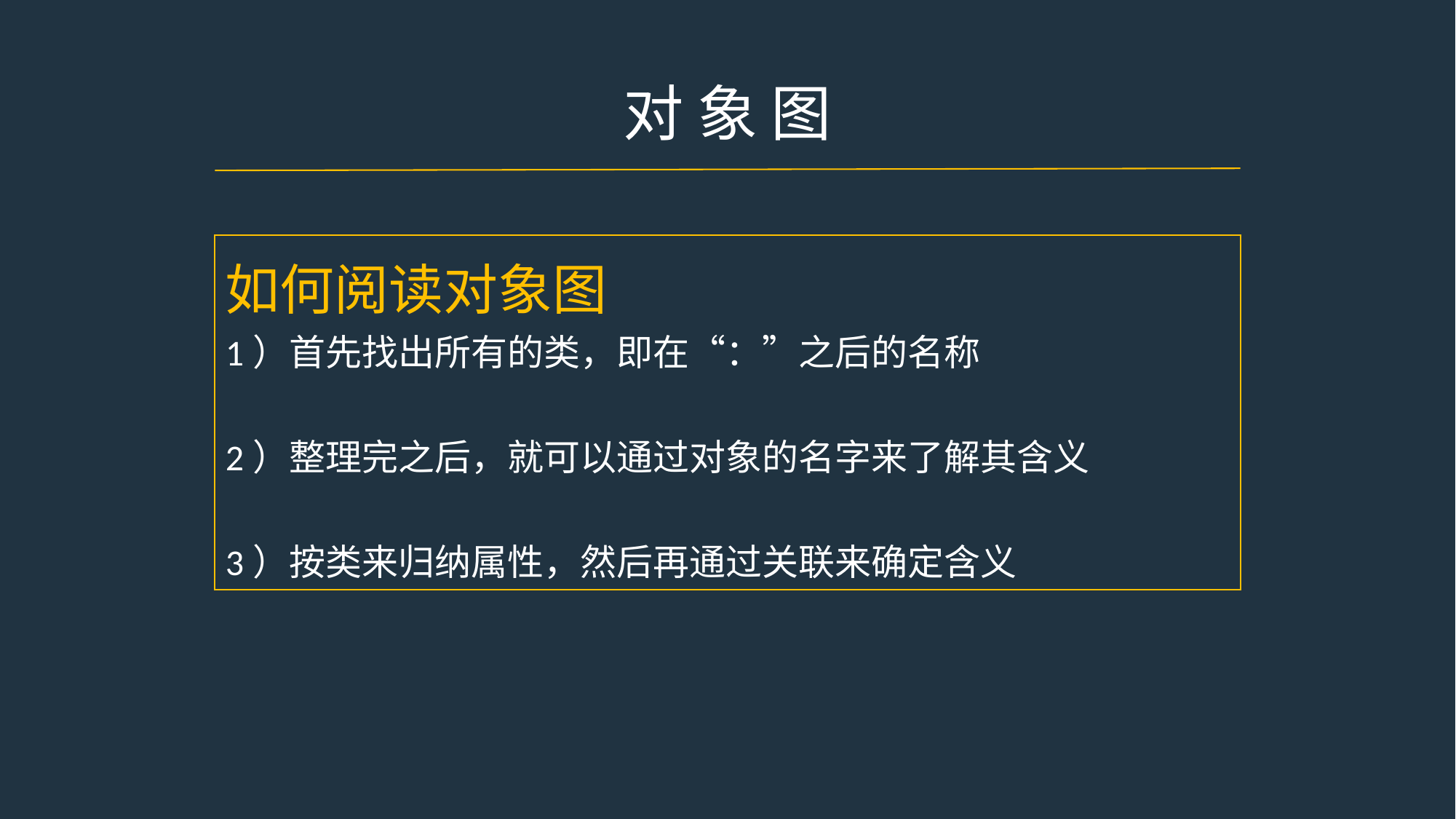

对 象 图
如何阅读对象图
1）首先找出所有的类，即在“：”之后的名称

2）整理完之后，就可以通过对象的名字来了解其含义

3）按类来归纳属性，然后再通过关联来确定含义